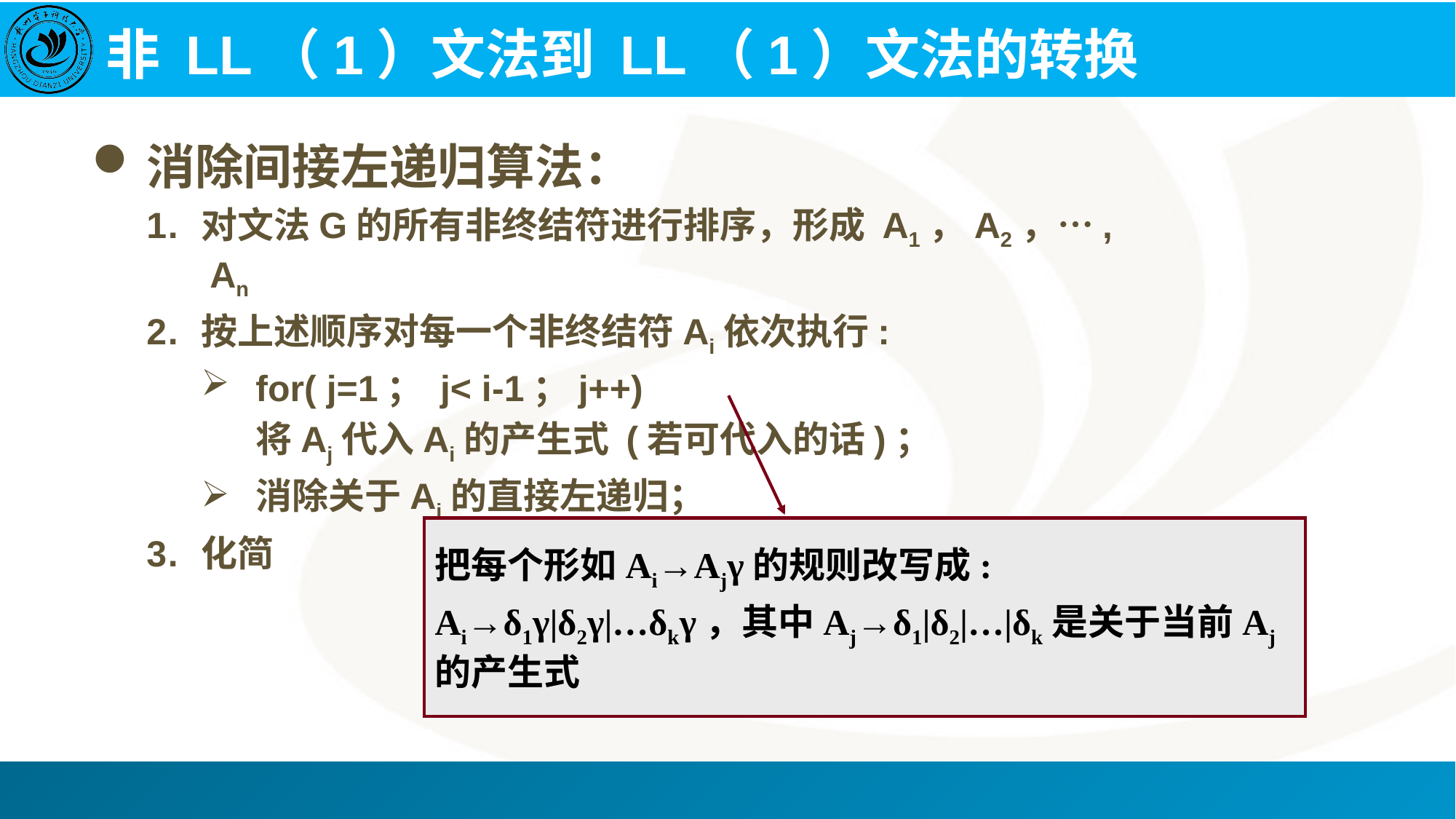

# 非 LL（1）文法到 LL（1）文法的转换
消除间接左递归算法：
对文法G的所有非终结符进行排序，形成 A1，A2，…, An
按上述顺序对每一个非终结符Ai依次执行:
for( j=1； j< i-1；j++)
将Aj代入Ai的产生式 (若可代入的话)；
消除关于Ai的直接左递归；
化简
把每个形如Ai→Ajγ的规则改写成:
Ai→δ1γ|δ2γ|…δkγ，其中Aj→δ1|δ2|…|δk是关于当前Aj的产生式
51